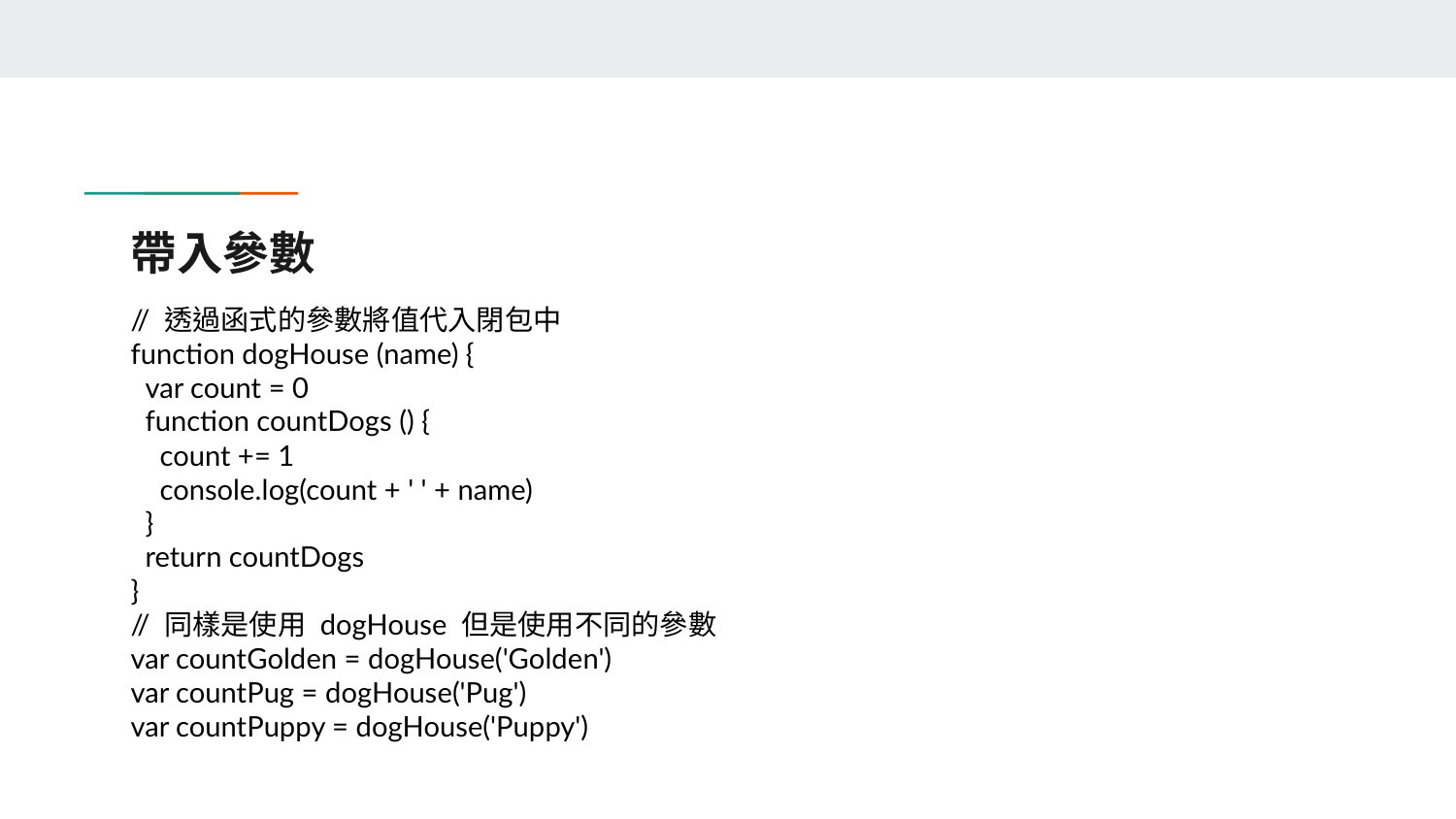

# 帶入參數
// 透過函式的參數將值代入閉包中
function dogHouse (name) {
  var count = 0
  function countDogs () {
    count += 1
    console.log(count + ' ' + name)
  }
  return countDogs
}
// 同樣是使用 dogHouse 但是使用不同的參數
var countGolden = dogHouse('Golden')
var countPug = dogHouse('Pug')
var countPuppy = dogHouse('Puppy')